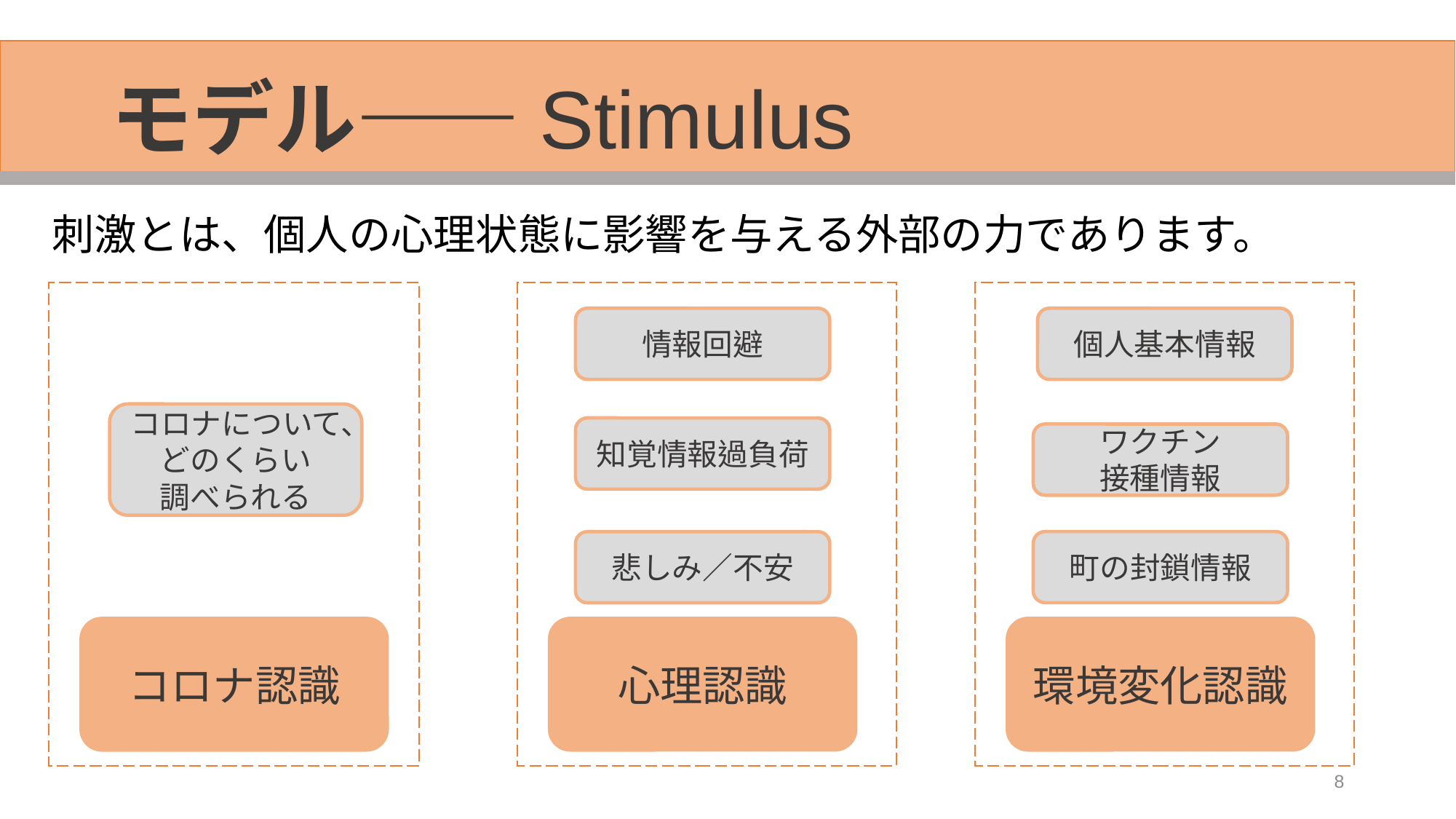

# モデル——Stimulus
刺激とは、個人の心理状態に影響を与える外部の力であります。

情報回避
個人基本情報
コロナについて、どのくらい
調べられる
知覚情報過負荷
ワクチン
接種情報
町の封鎖情報
悲しみ／不安
心理認識
環境変化認識
コロナ認識
8